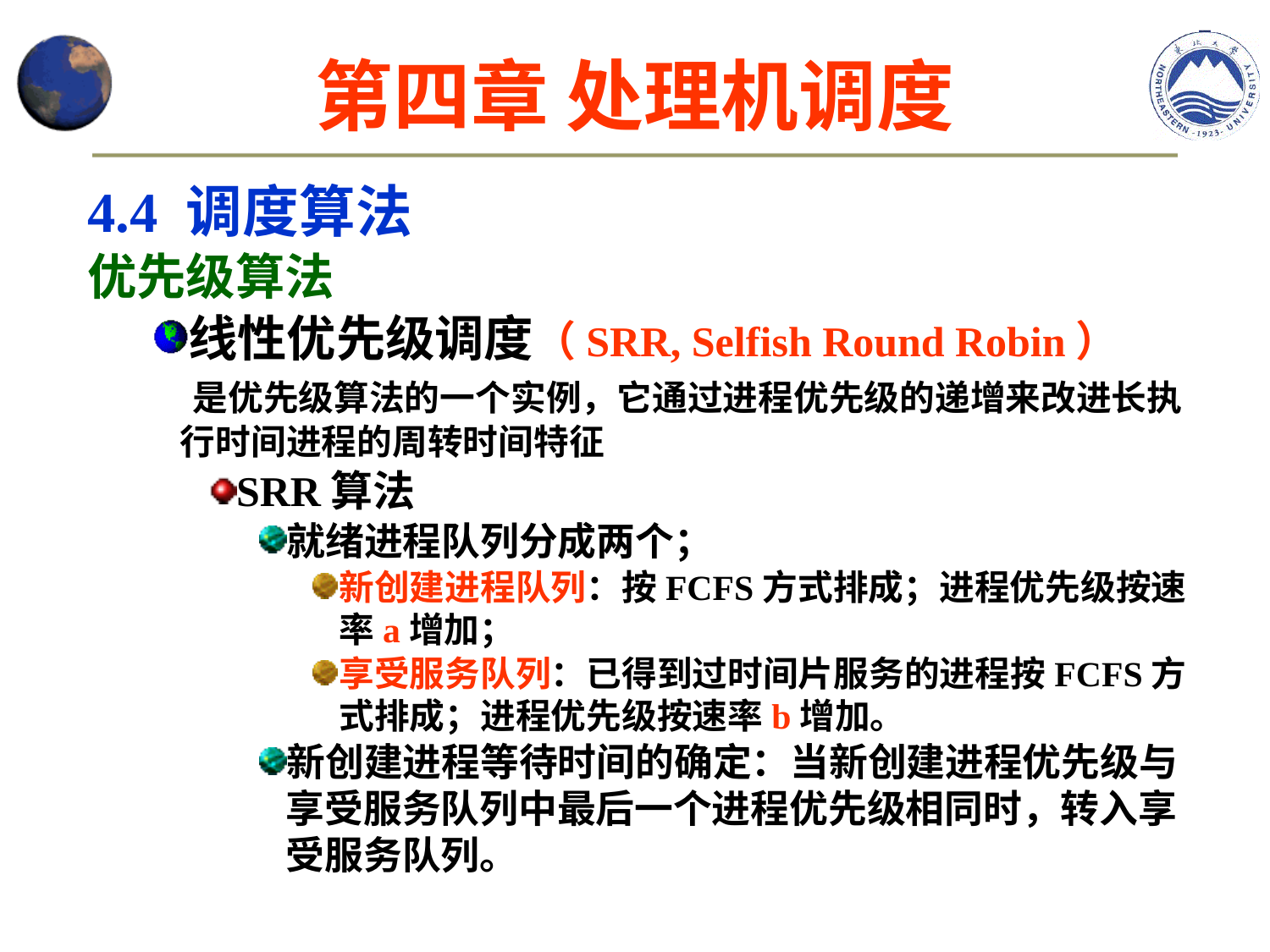

# 第四章 处理机调度
4.4 调度算法
优先级算法
线性优先级调度（SRR, Selfish Round Robin）
   是优先级算法的一个实例，它通过进程优先级的递增来改进长执行时间进程的周转时间特征
SRR算法
就绪进程队列分成两个；
新创建进程队列：按FCFS方式排成；进程优先级按速率a增加；
享受服务队列：已得到过时间片服务的进程按FCFS方式排成；进程优先级按速率b增加。
新创建进程等待时间的确定：当新创建进程优先级与享受服务队列中最后一个进程优先级相同时，转入享受服务队列。